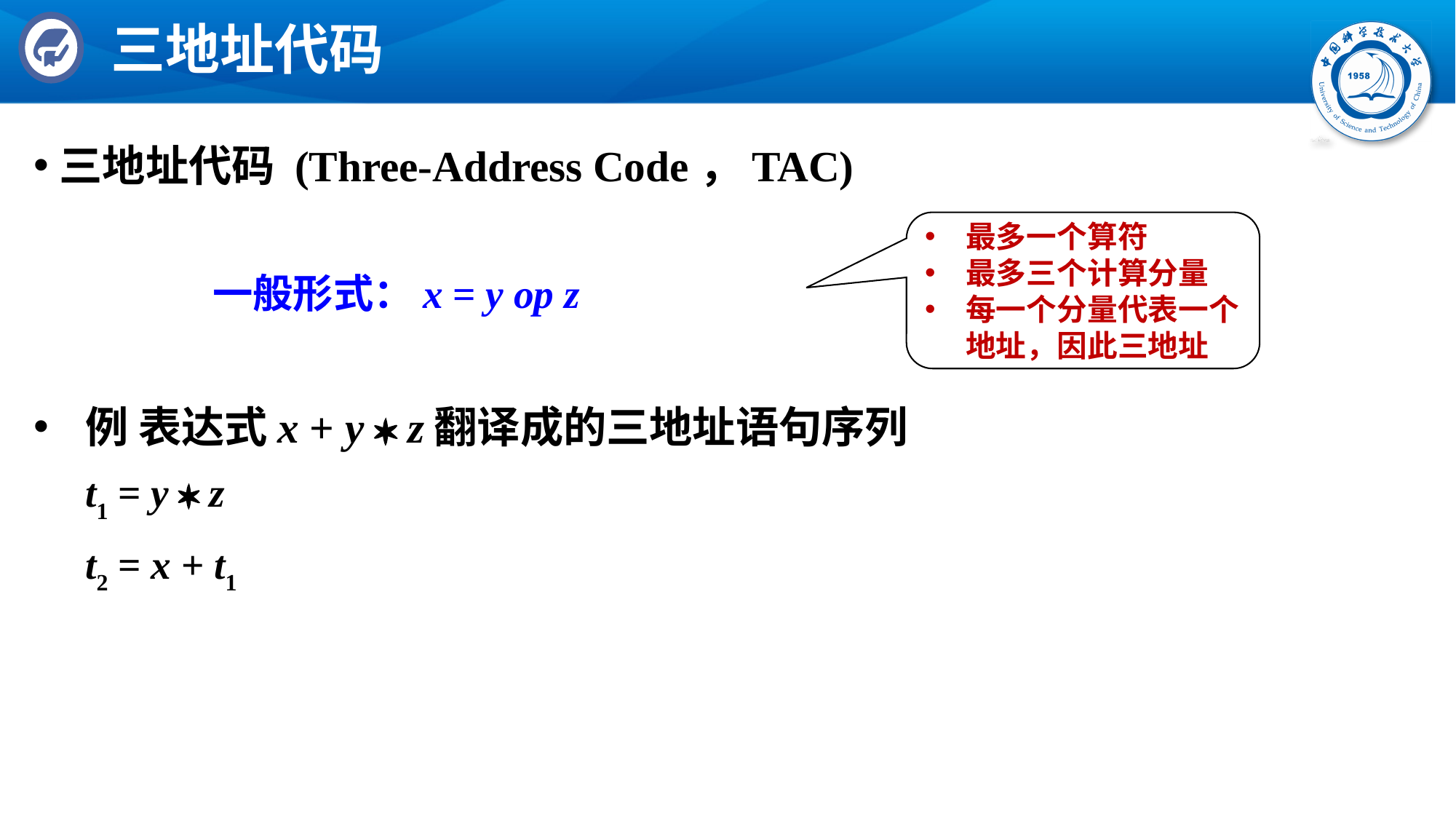

# 三地址代码
三地址代码 (Three-Address Code，TAC)

             一般形式：x = y op z

例 表达式x + y ∗ z翻译成的三地址语句序列
t1 = y ∗ z
t2 = x + t1

最多一个算符
最多三个计算分量
每一个分量代表一个地址，因此三地址